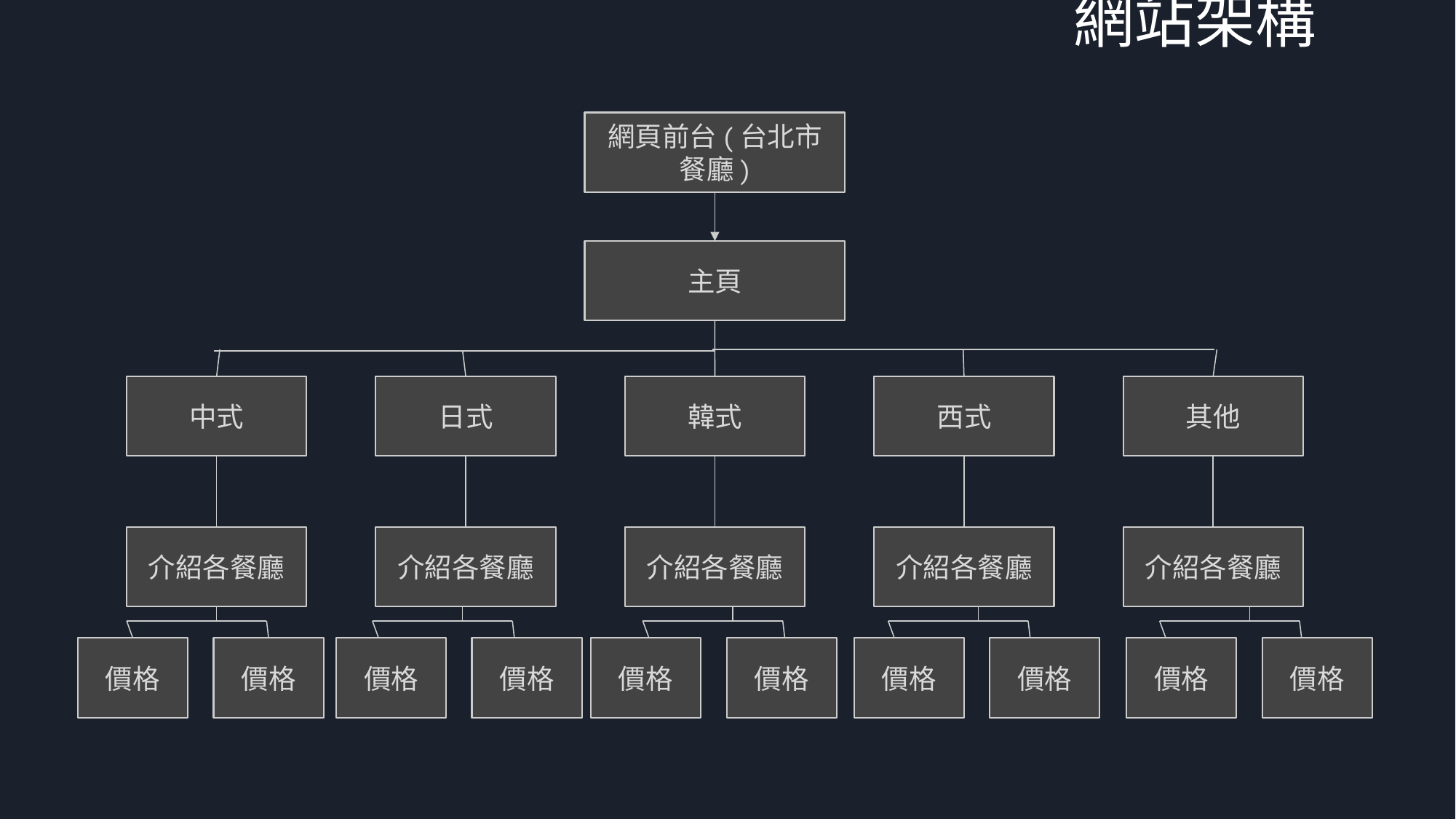

網站架構
網頁前台(台北市餐廳)
主頁
中式
日式
韓式
西式
其他
介紹各餐廳
介紹各餐廳
介紹各餐廳
介紹各餐廳
介紹各餐廳
價格
價格
價格
價格
價格
價格
價格
價格
價格
價格